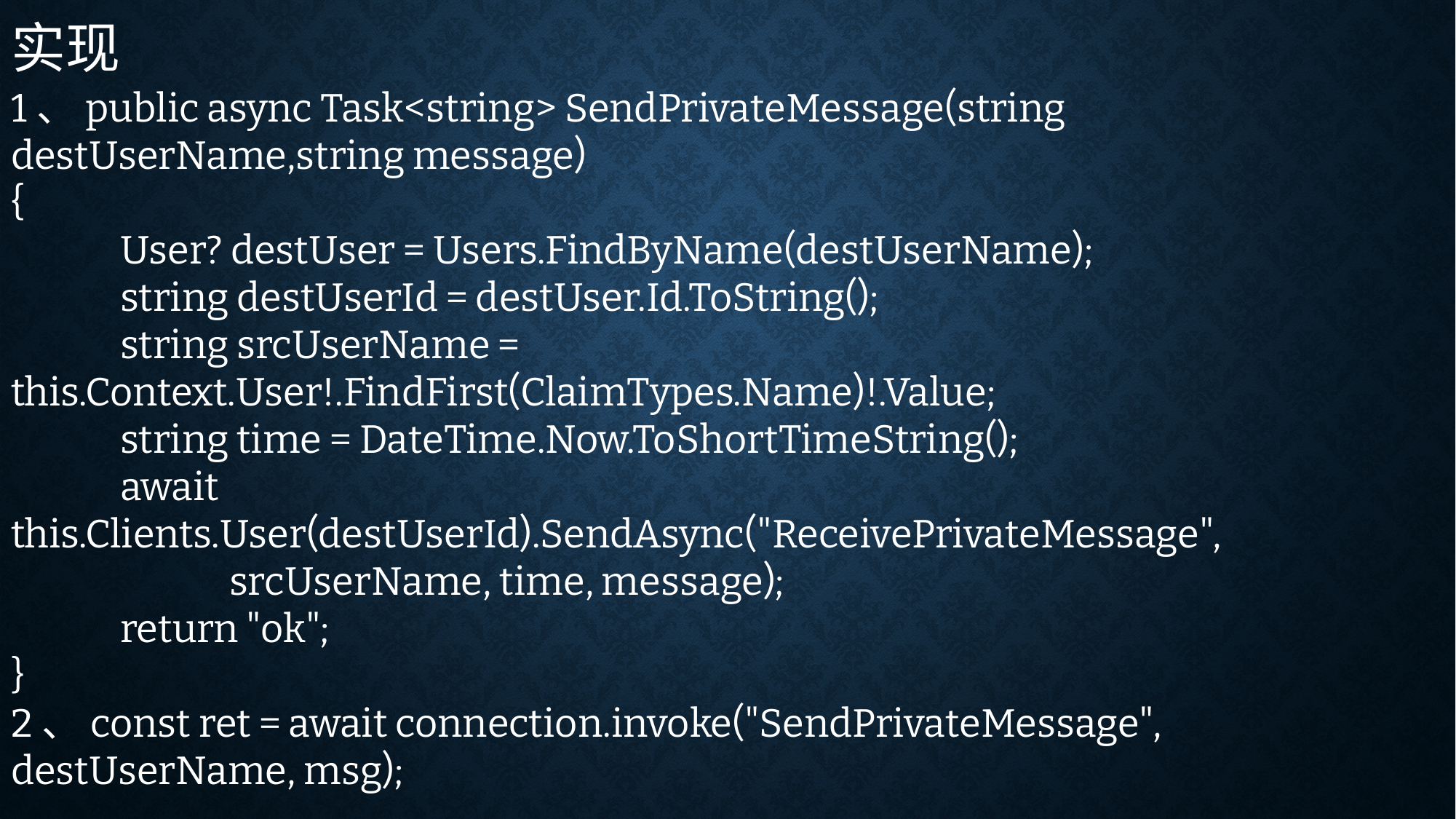

实现
1、public async Task<string> SendPrivateMessage(string destUserName,string message)
{
	User? destUser = Users.FindByName(destUserName);
	string destUserId = destUser.Id.ToString();
	string srcUserName = this.Context.User!.FindFirst(ClaimTypes.Name)!.Value;
	string time = DateTime.Now.ToShortTimeString();
 	await this.Clients.User(destUserId).SendAsync("ReceivePrivateMessage",
 		srcUserName, time, message);
 	return "ok";
}
2、const ret = await connection.invoke("SendPrivateMessage", destUserName, msg);

connection.on('ReceivePrivateMessage', (srcUser,time,msg) => {
	state.messages.push(srcUser+"在"+time+"发来私信:"+msg);
});